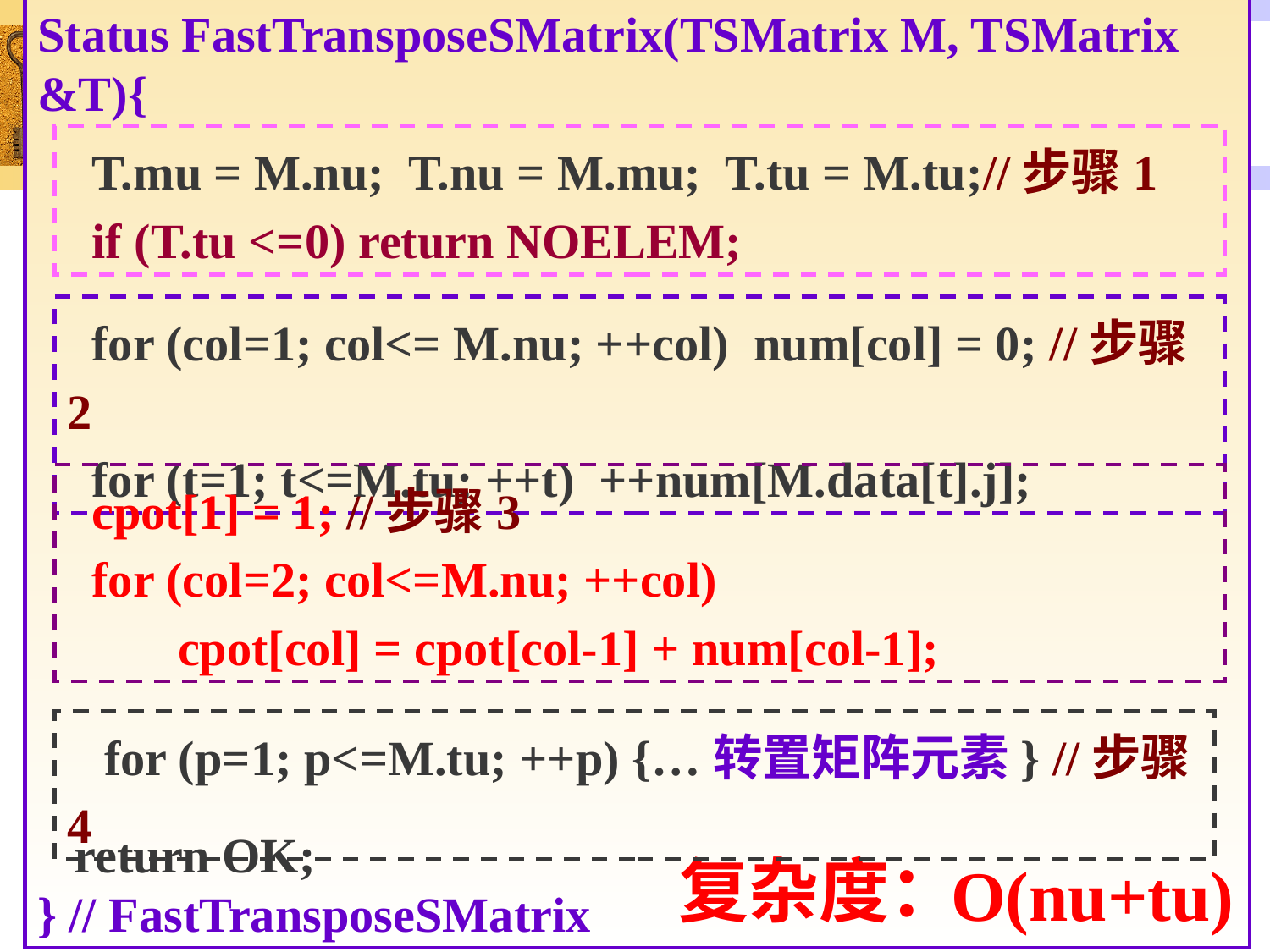

Status FastTransposeSMatrix(TSMatrix M, TSMatrix &T){

   return OK;
} // FastTransposeSMatrix
  T.mu = M.nu;  T.nu = M.mu;  T.tu = M.tu;//步骤1
  if (T.tu <=0) return NOELEM;
  for (col=1; col<= M.nu; ++col)  num[col] = 0; //步骤2
  for (t=1; t<=M.tu; ++t)  ++num[M.data[t].j];
  cpot[1] = 1; //步骤3
  for (col=2; col<=M.nu; ++col)
         cpot[col] = cpot[col-1] + num[col-1];
   for (p=1; p<=M.tu; ++p) {…转置矩阵元素} //步骤4
复杂度：
O(nu+tu)
30